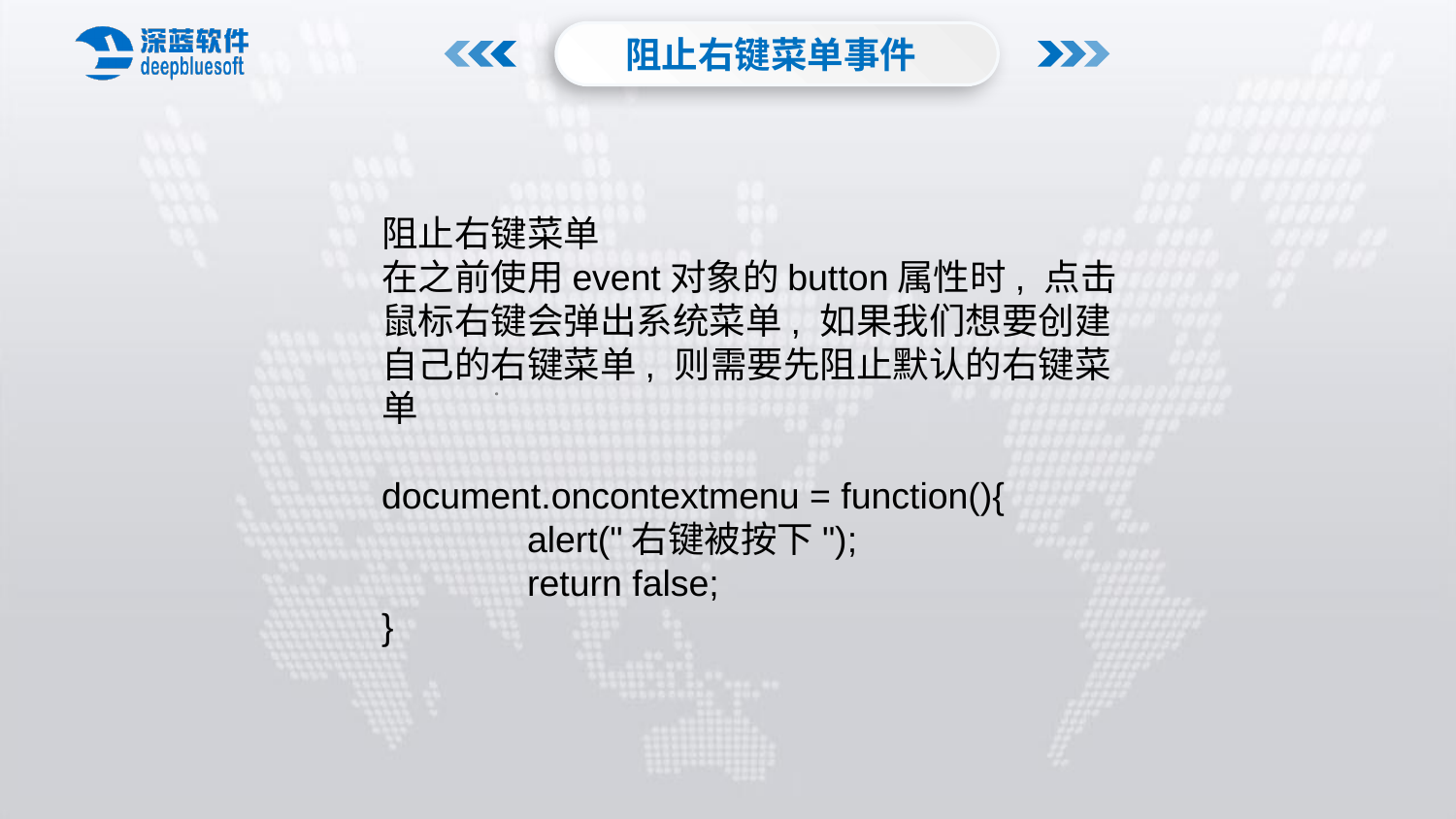

阻止右键菜单事件

阻止右键菜单
在之前使用event对象的button属性时, 点击鼠标右键会弹出系统菜单, 如果我们想要创建自己的右键菜单, 则需要先阻止默认的右键菜单

document.oncontextmenu = function(){
	alert("右键被按下");
	return false;
}